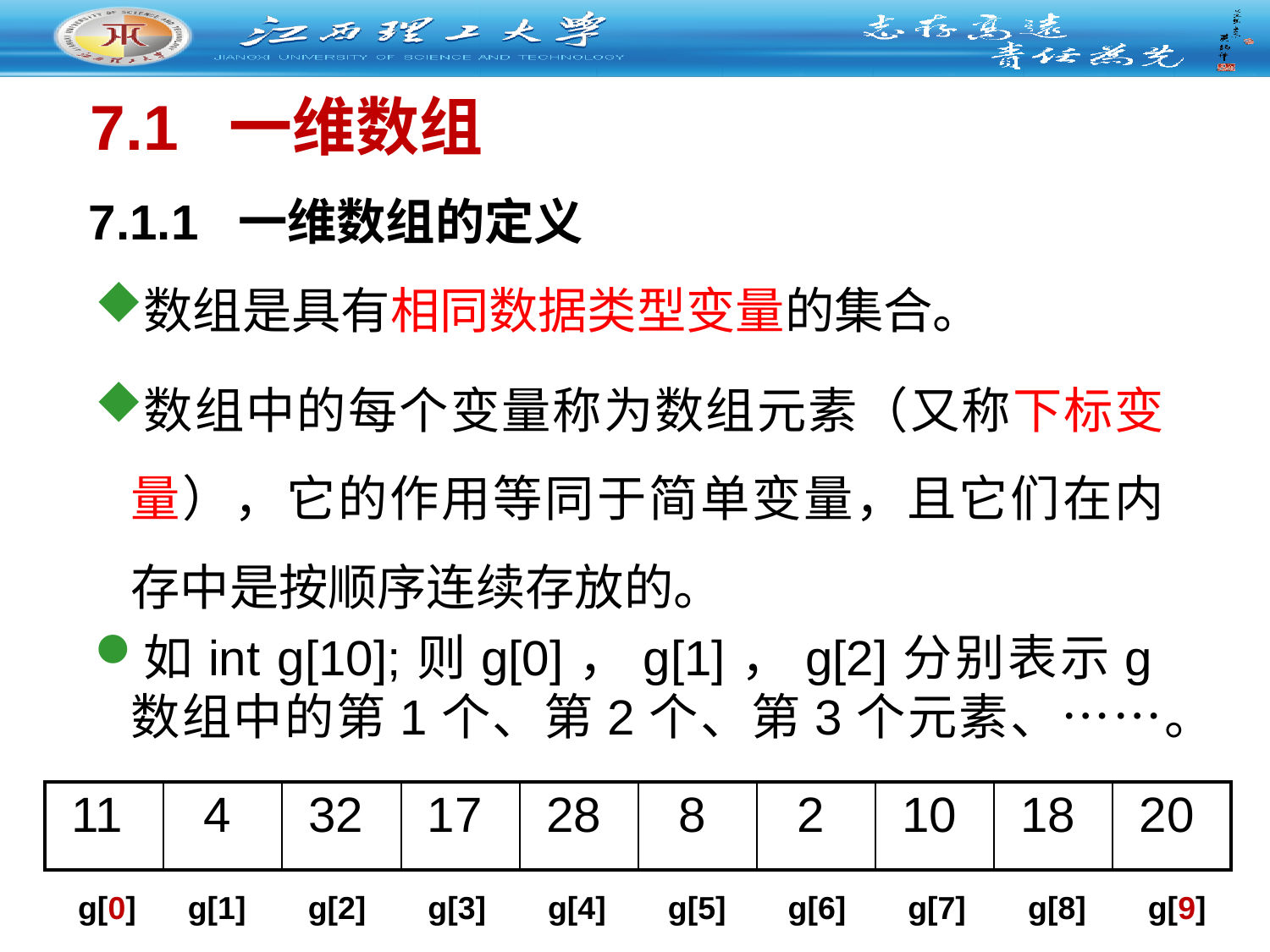

7.1  一维数组
# 7.1.1  一维数组的定义
数组是具有相同数据类型变量的集合。
数组中的每个变量称为数组元素（又称下标变量），它的作用等同于简单变量，且它们在内存中是按顺序连续存放的。
如int g[10];则g[0]，g[1]，g[2]分别表示g数组中的第1个、第2个、第3个元素、……。
| 11 | 4 | 32 | 17 | 28 | 8 | 2 | 10 | 18 | 20 |
| --- | --- | --- | --- | --- | --- | --- | --- | --- | --- |
g[0]
g[1]
g[2]
g[3]
g[4]
g[5]
g[6]
g[7]
g[8]
g[9]